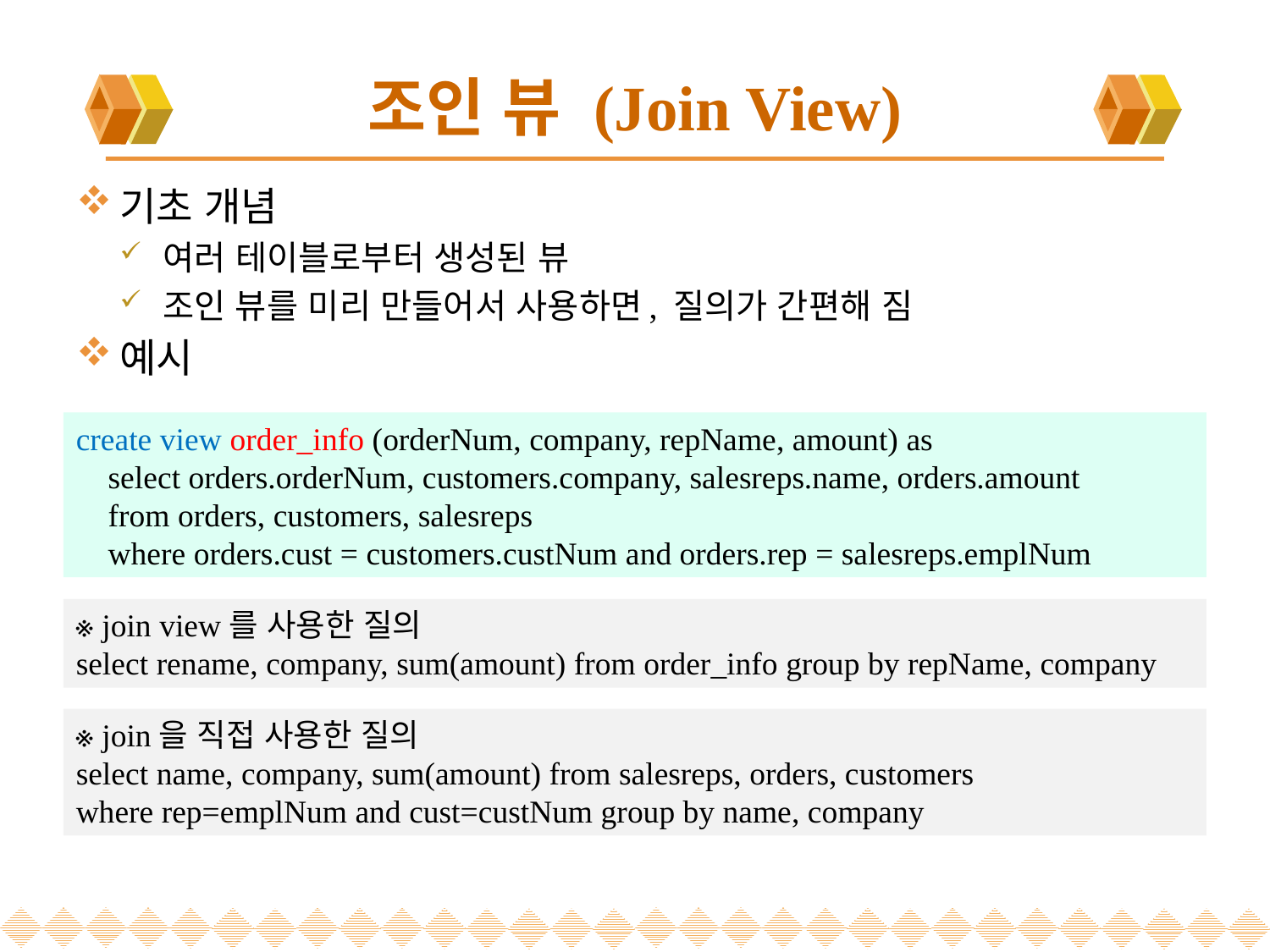

# 조인 뷰 (Join View)
기초 개념
여러 테이블로부터 생성된 뷰
조인 뷰를 미리 만들어서 사용하면, 질의가 간편해 짐
예시
create view order_info (orderNum, company, repName, amount) as
    select orders.orderNum, customers.company, salesreps.name, orders.amount
    from orders, customers, salesreps
    where orders.cust = customers.custNum and orders.rep = salesreps.emplNum
※ join view를 사용한 질의
select rename, company, sum(amount) from order_info group by repName, company
※ join을 직접 사용한 질의
select name, company, sum(amount) from salesreps, orders, customers
where rep=emplNum and cust=custNum group by name, company